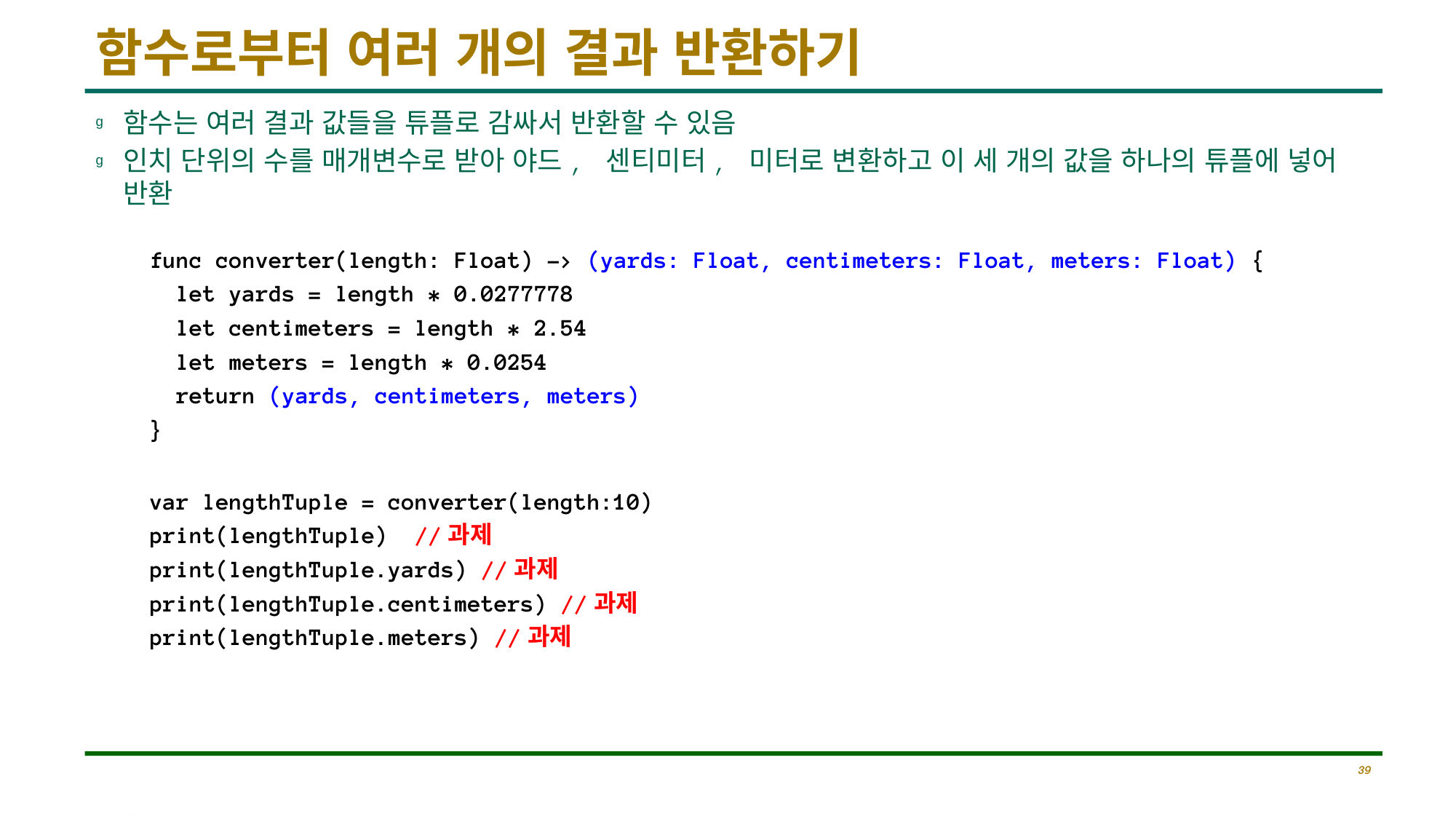

# 함수로부터 여러 개의 결과 반환하기
함수는 여러 결과 값들을 튜플로 감싸서 반환할 수 있음
인치 단위의 수를 매개변수로 받아 야드, 센티미터, 미터로 변환하고 이 세 개의 값을 하나의 튜플에 넣어 반환

func converter(length: Float) -> (yards: Float, centimeters: Float, meters: Float) {
  let yards = length * 0.0277778
  let centimeters = length * 2.54
  let meters = length * 0.0254
  return (yards, centimeters, meters)
}

var lengthTuple = converter(length:10)
print(lengthTuple)  //과제
print(lengthTuple.yards) //과제
print(lengthTuple.centimeters) //과제
print(lengthTuple.meters) //과제